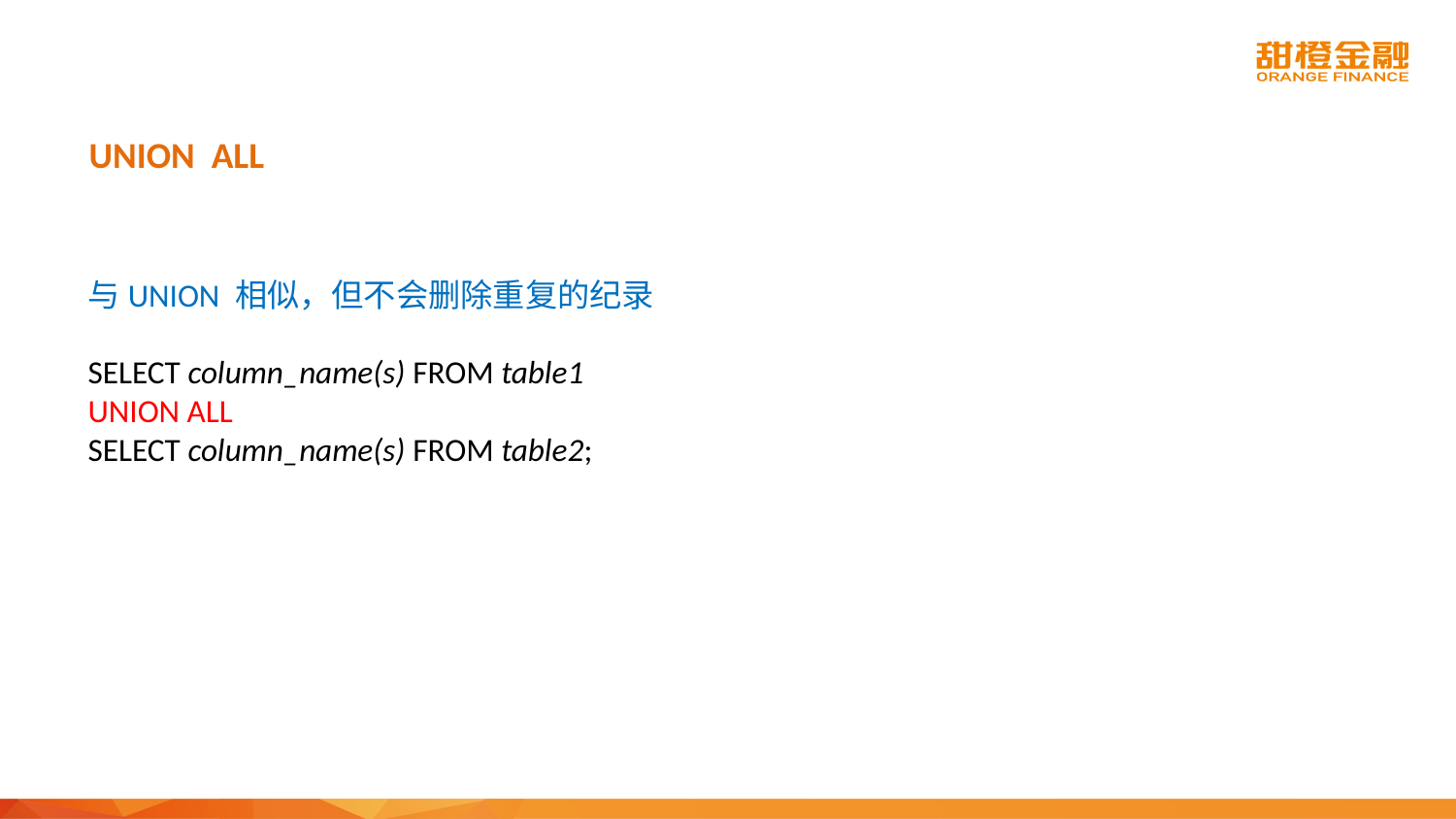

# UNION  ALL
与UNION 相似，但不会删除重复的纪录

SELECT column_name(s) FROM table1
UNION ALL
SELECT column_name(s) FROM table2;